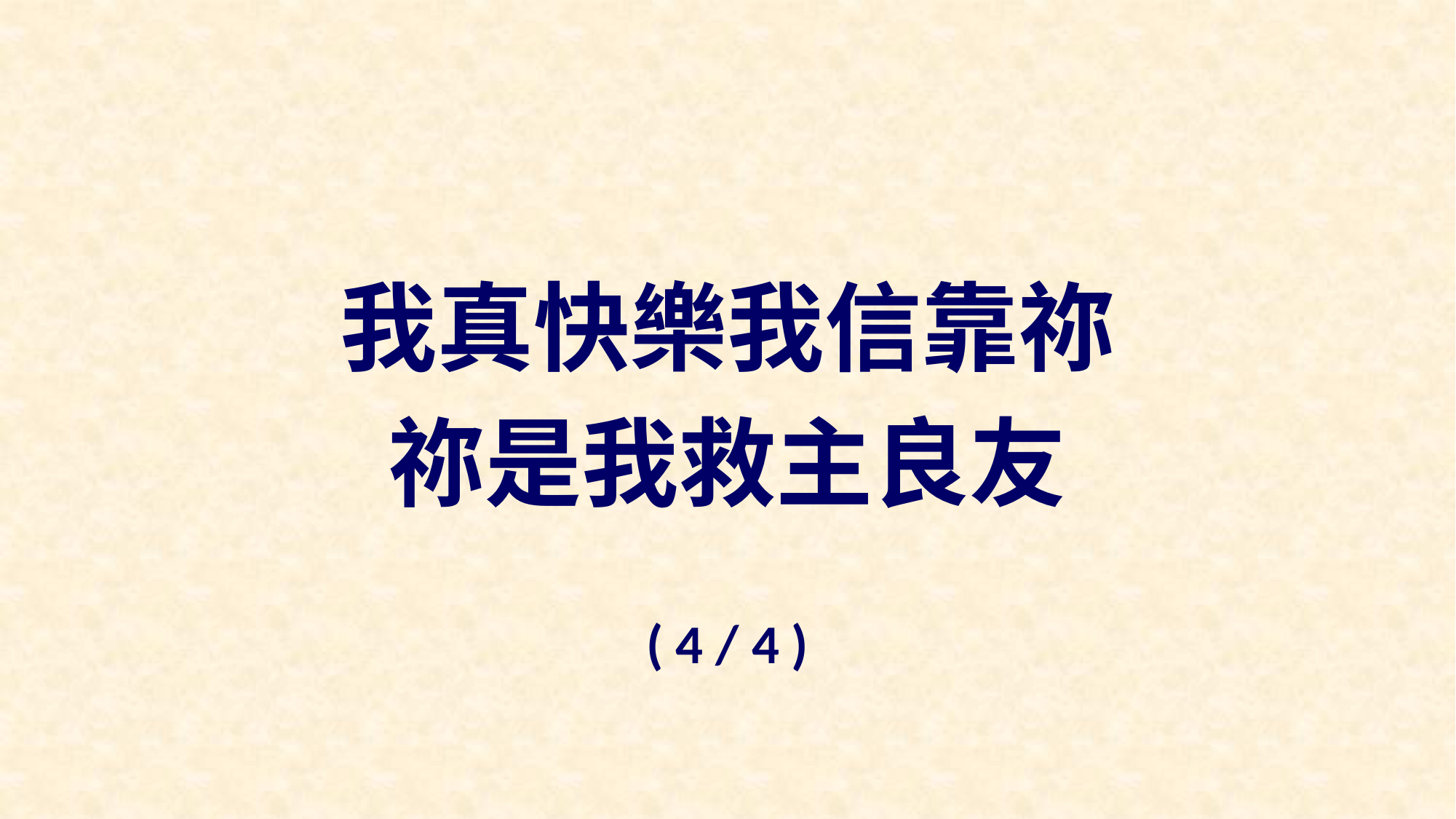

我真快樂我信靠祢
祢是我救主良友
( 4 / 4 )